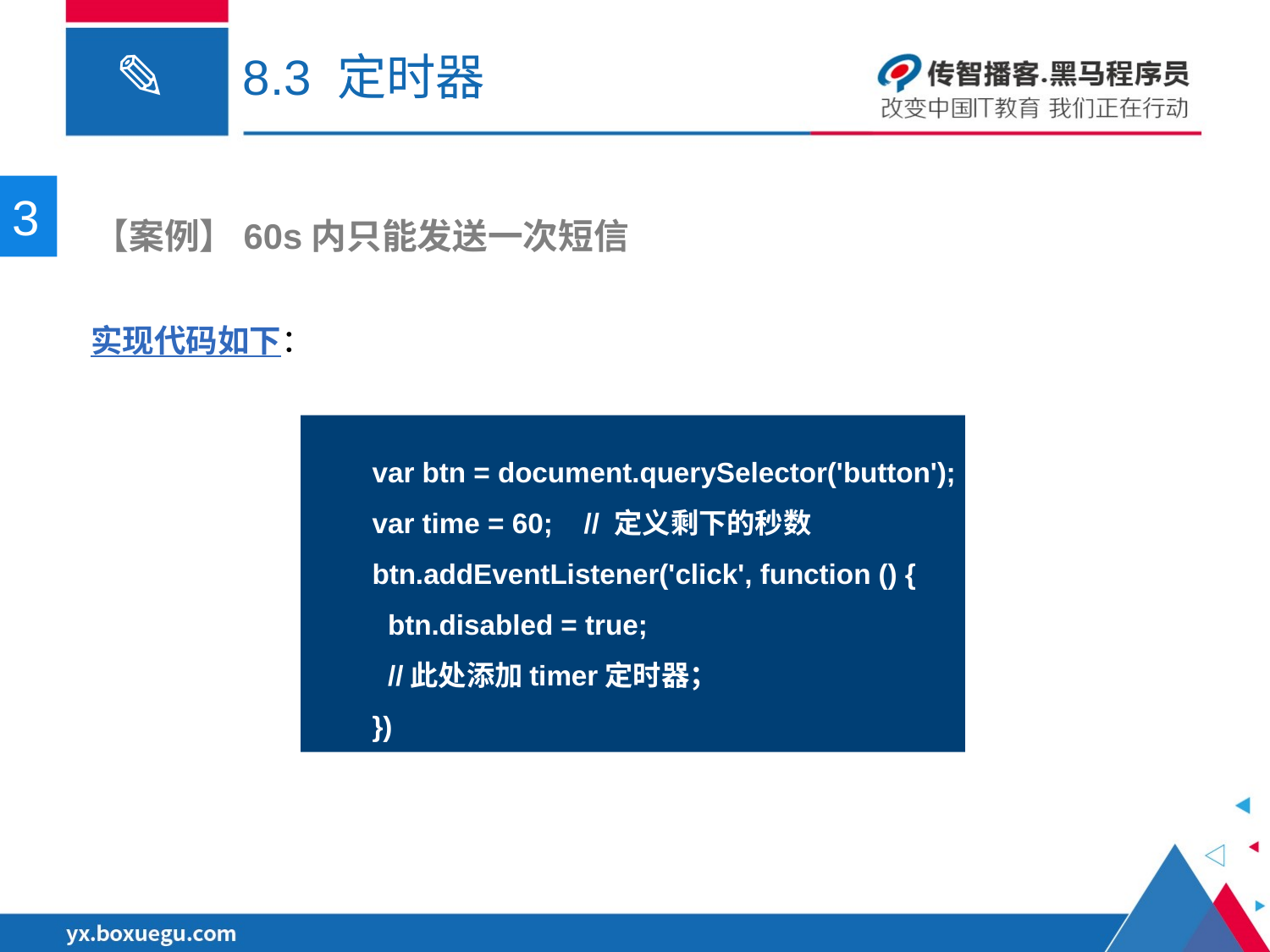

# 8.3 定时器

3
  【案例】60s内只能发送一次短信
实现代码如下：

    var btn = document.querySelector('button');
    var time = 60;    // 定义剩下的秒数
    btn.addEventListener('click', function () {
      btn.disabled = true;
      //此处添加timer定时器；
    })